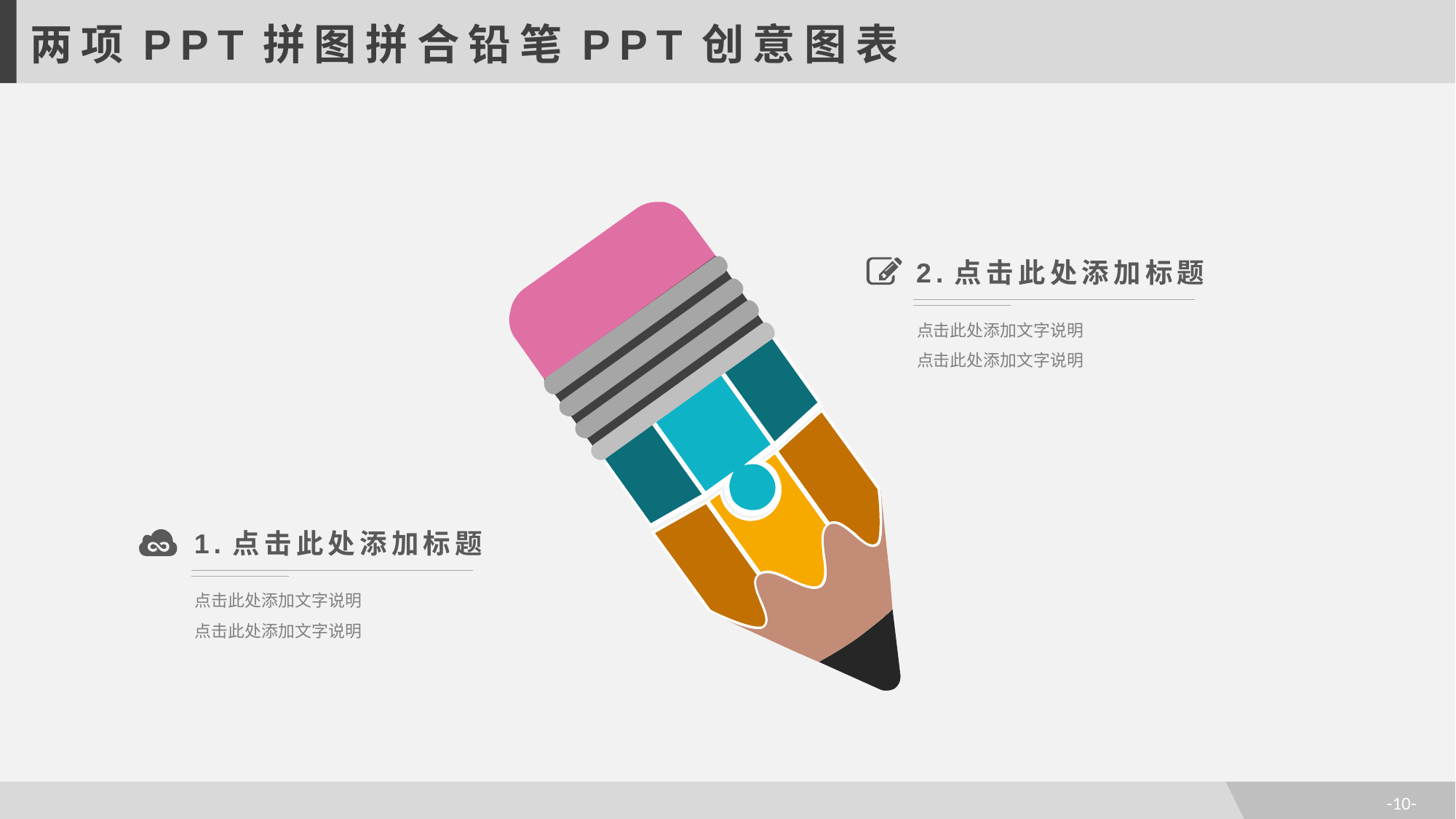

两项PPT拼图拼合铅笔PPT创意图表

2.点击此处添加标题

点击此处添加文字说明
点击此处添加文字说明
1.点击此处添加标题

点击此处添加文字说明
点击此处添加文字说明
-10-